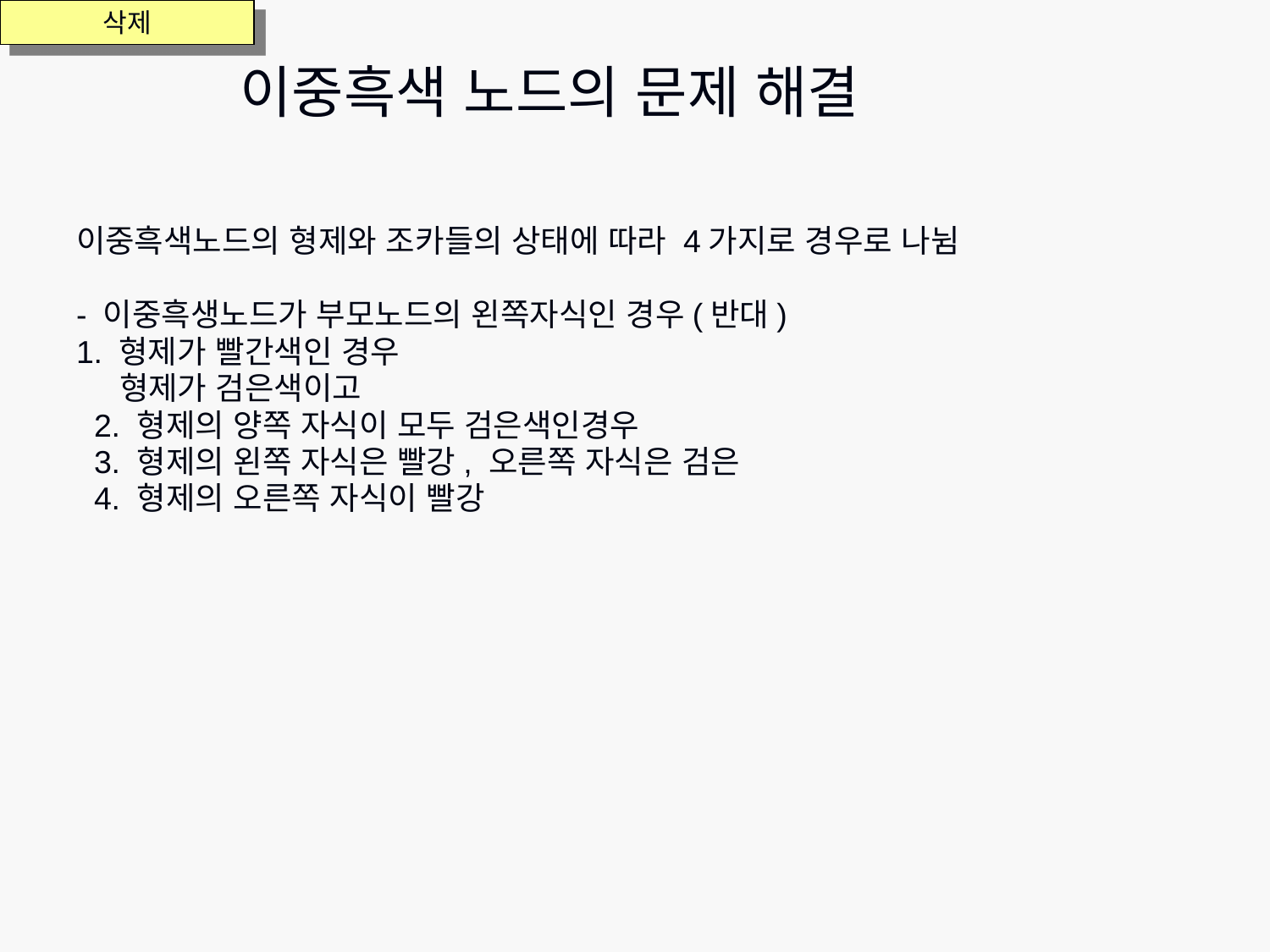

삭제
# 이중흑색 노드의 문제 해결
이중흑색노드의 형제와 조카들의 상태에 따라 4가지로 경우로 나뉨

- 이중흑생노드가 부모노드의 왼쪽자식인 경우(반대)
1. 형제가 빨간색인 경우
    형제가 검은색이고
  2. 형제의 양쪽 자식이 모두 검은색인경우
  3. 형제의 왼쪽 자식은 빨강, 오른쪽 자식은 검은
  4. 형제의 오른쪽 자식이 빨강